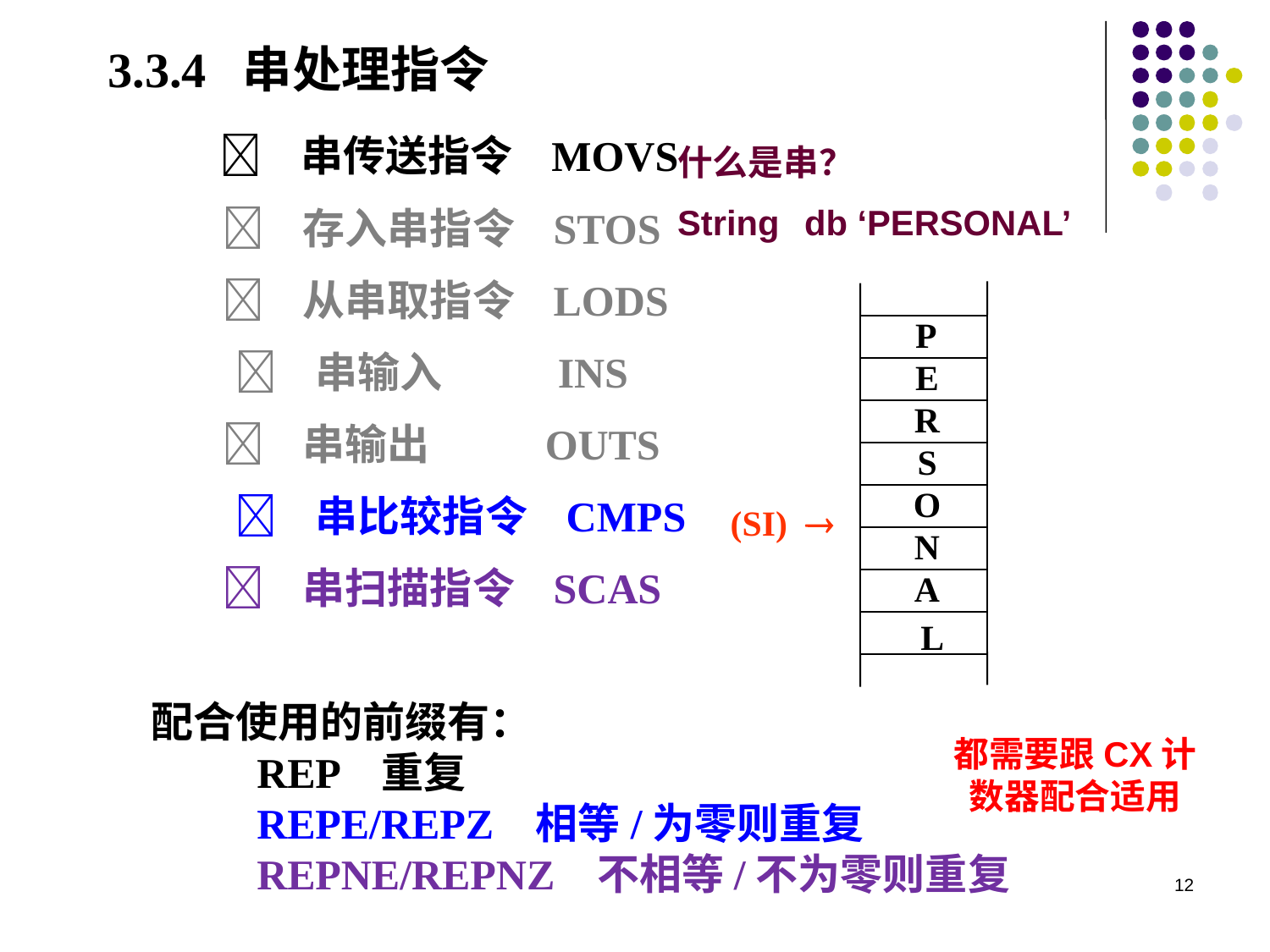

3.3.4  串处理指令
          •   串传送指令   MOVS
            •   存入串指令   STOS
            •   从串取指令   LODS
	•   串输入           INS
            •   串输出           OUTS
	•   串比较指令   CMPS
            •   串扫描指令   SCAS

什么是串？
String	db ‘PERSONAL’

P

E

R

S

O

(SI)  →
N

A

L

配合使用的前缀有：
          REP   重复
          REPE/REPZ   相等/为零则重复
          REPNE/REPNZ   不相等/不为零则重复
都需要跟CX计数器配合适用
12